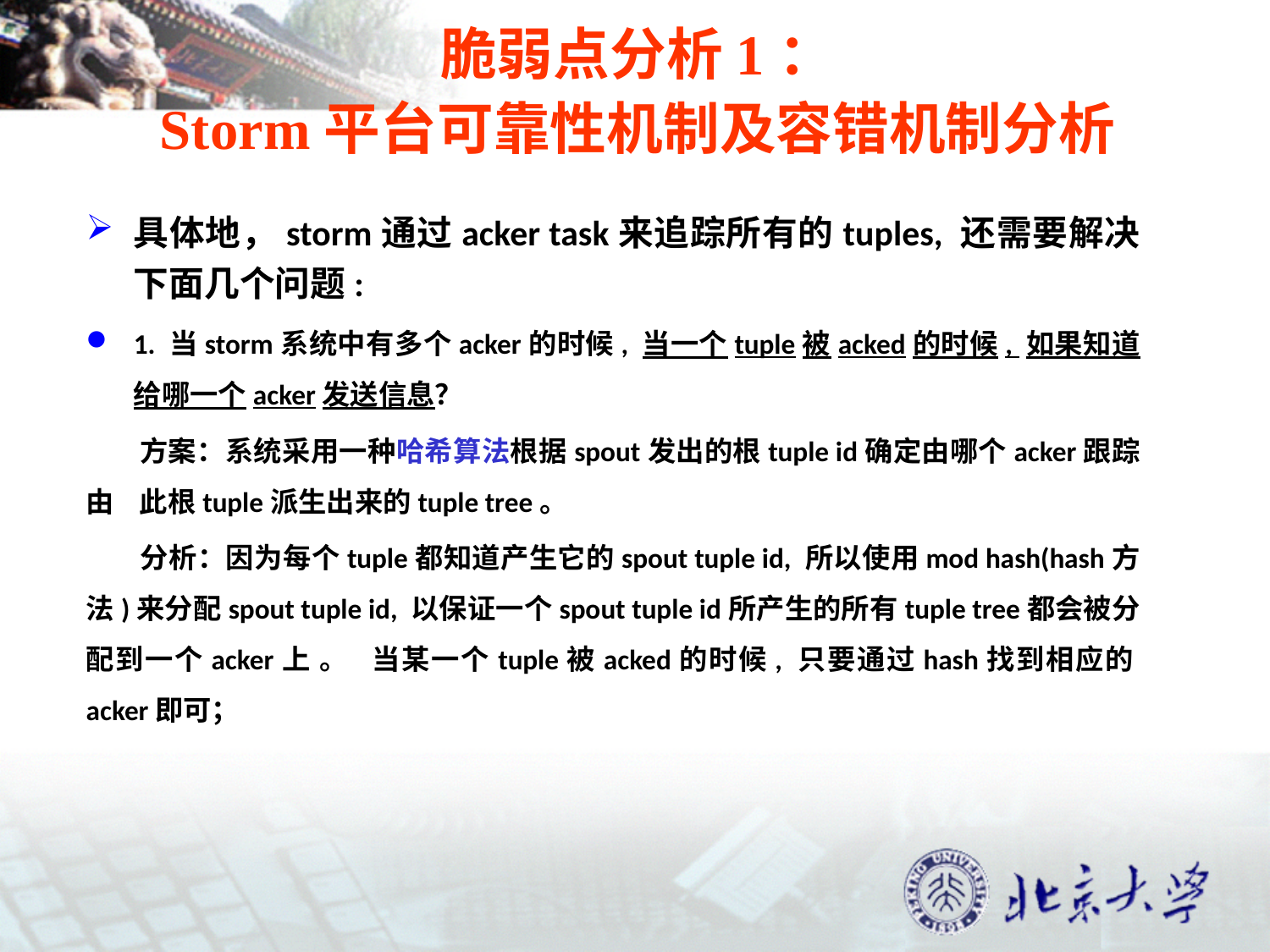

# 脆弱点分析1： Storm平台可靠性机制及容错机制分析
具体地，storm通过acker task来追踪所有的tuples, 还需要解决下面几个问题:
1. 当storm系统中有多个acker的时候, 当一个tuple被acked的时候, 如果知道给哪一个acker发送信息？
       方案：系统采用一种哈希算法根据spout发出的根tuple id确定由哪个acker跟踪由    此根tuple派生出来的tuple tree。
       分析：因为每个tuple都知道产生它的spout tuple id, 所以使用mod hash(hash方法)来分配spout tuple id, 以保证一个spout tuple id所产生的所有tuple tree都会被分配到一个acker上 。   当某一个tuple被acked的时候, 只要通过hash找到相应的acker即可；